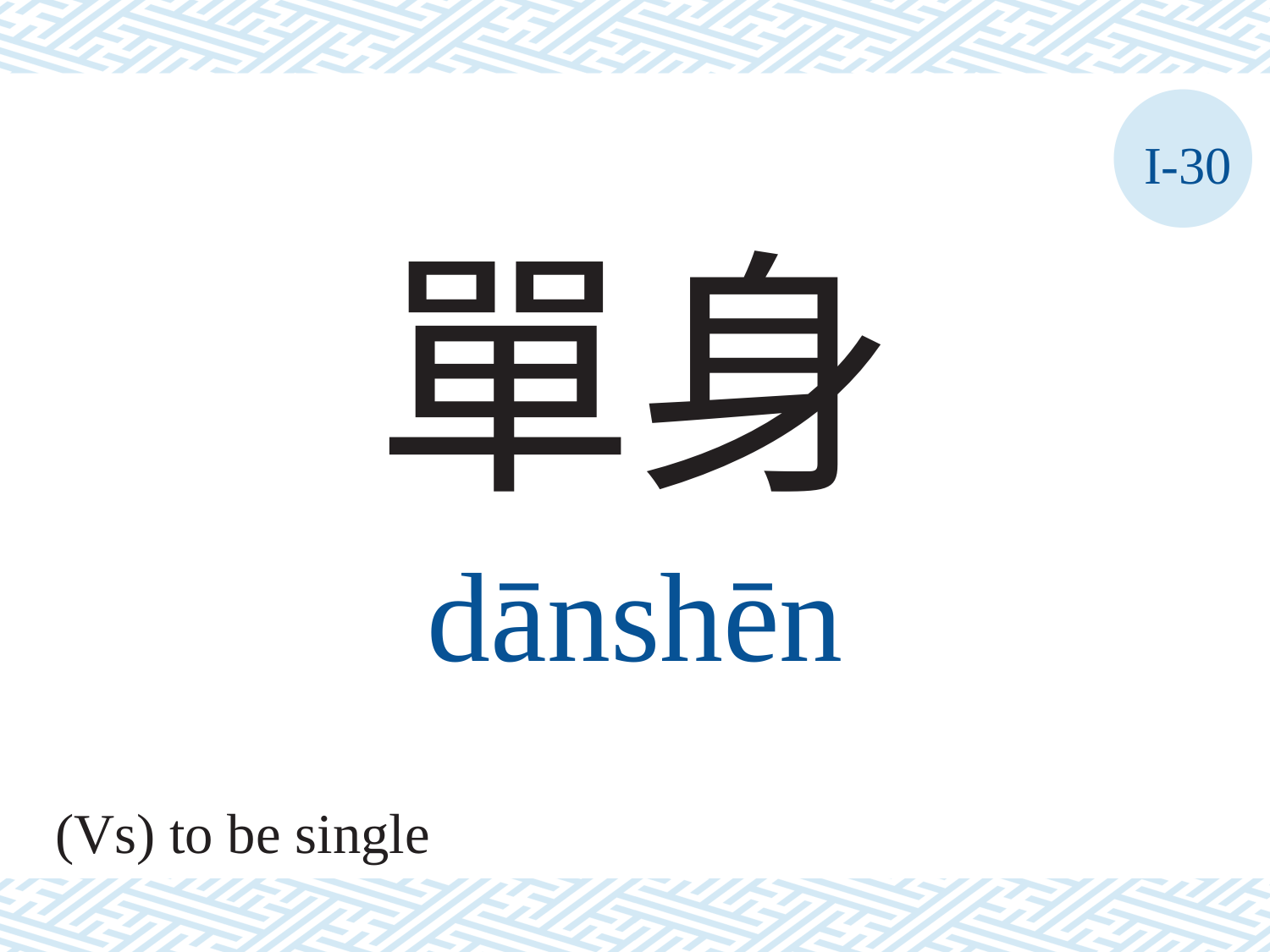

I-30
單身
dānshēn
(Vs) to be single